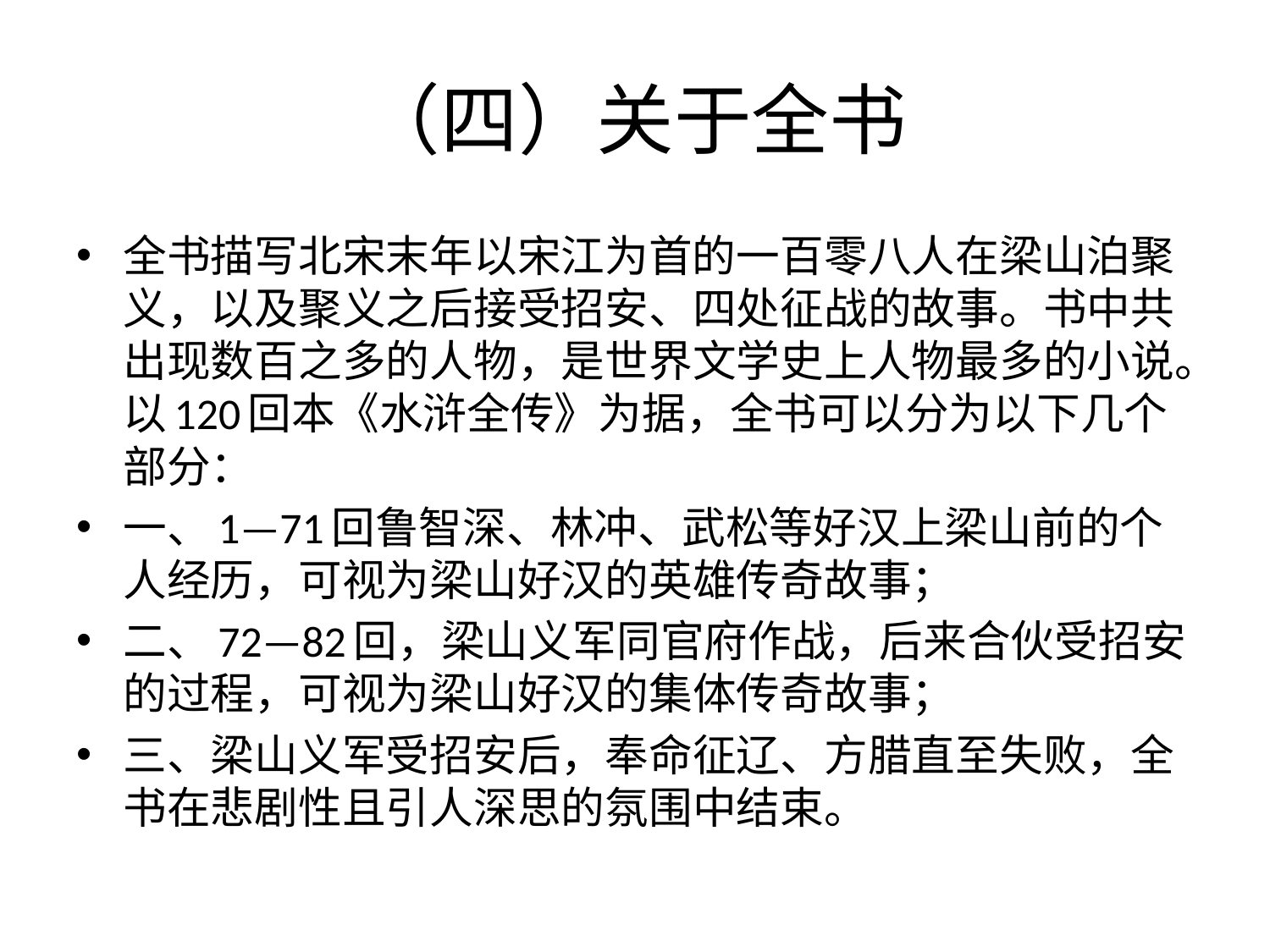

# （四）关于全书
全书描写北宋末年以宋江为首的一百零八人在梁山泊聚义，以及聚义之后接受招安、四处征战的故事。书中共出现数百之多的人物，是世界文学史上人物最多的小说。以120回本《水浒全传》为据，全书可以分为以下几个部分：
一、1—71回鲁智深、林冲、武松等好汉上梁山前的个人经历，可视为梁山好汉的英雄传奇故事；
二、72—82回，梁山义军同官府作战，后来合伙受招安的过程，可视为梁山好汉的集体传奇故事；
三、梁山义军受招安后，奉命征辽、方腊直至失败，全书在悲剧性且引人深思的氛围中结束。